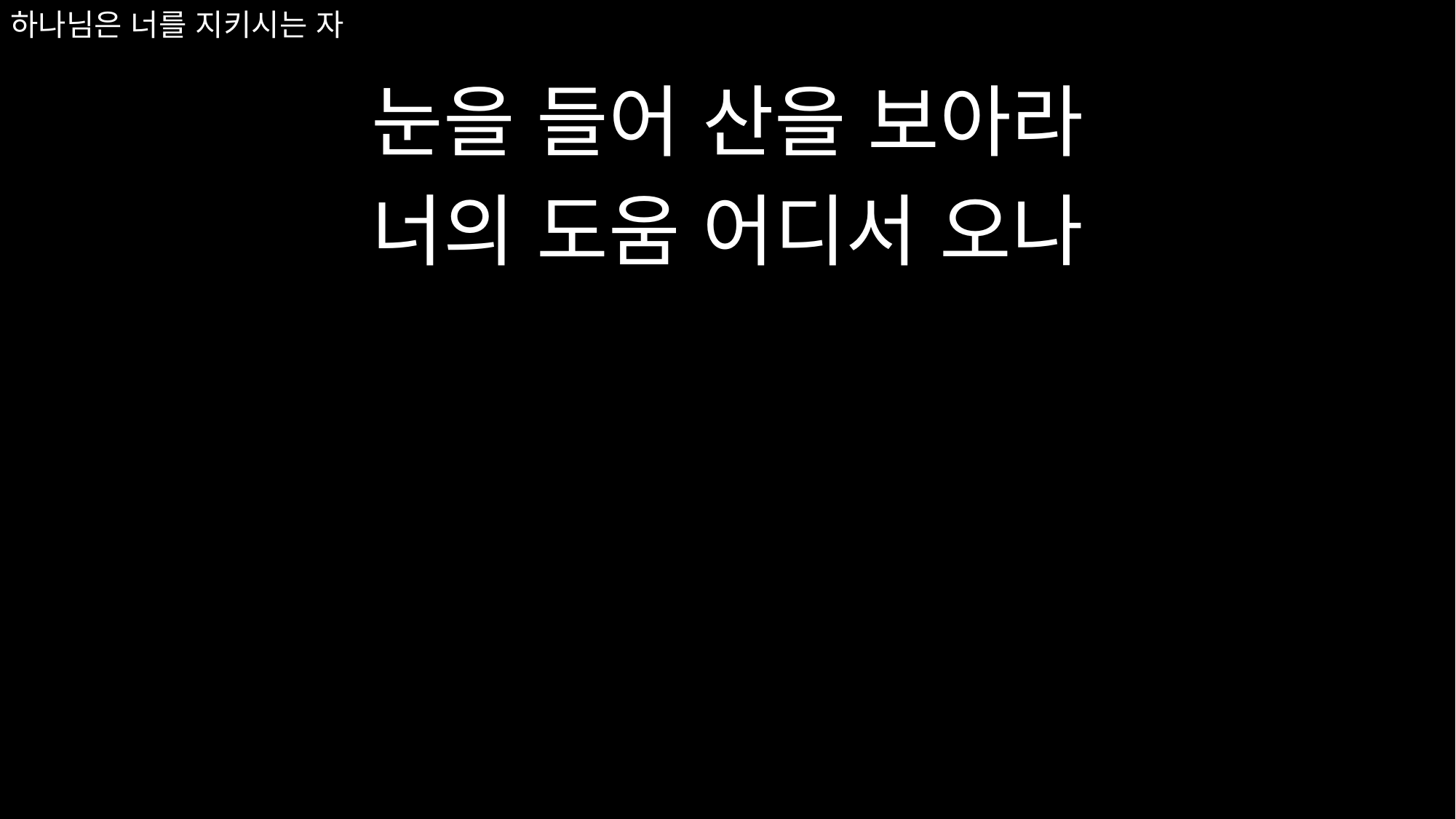

눈을 들어 산을 보아라
너의 도움 어디서 오나

# 하나님은 너를 지키시는 자